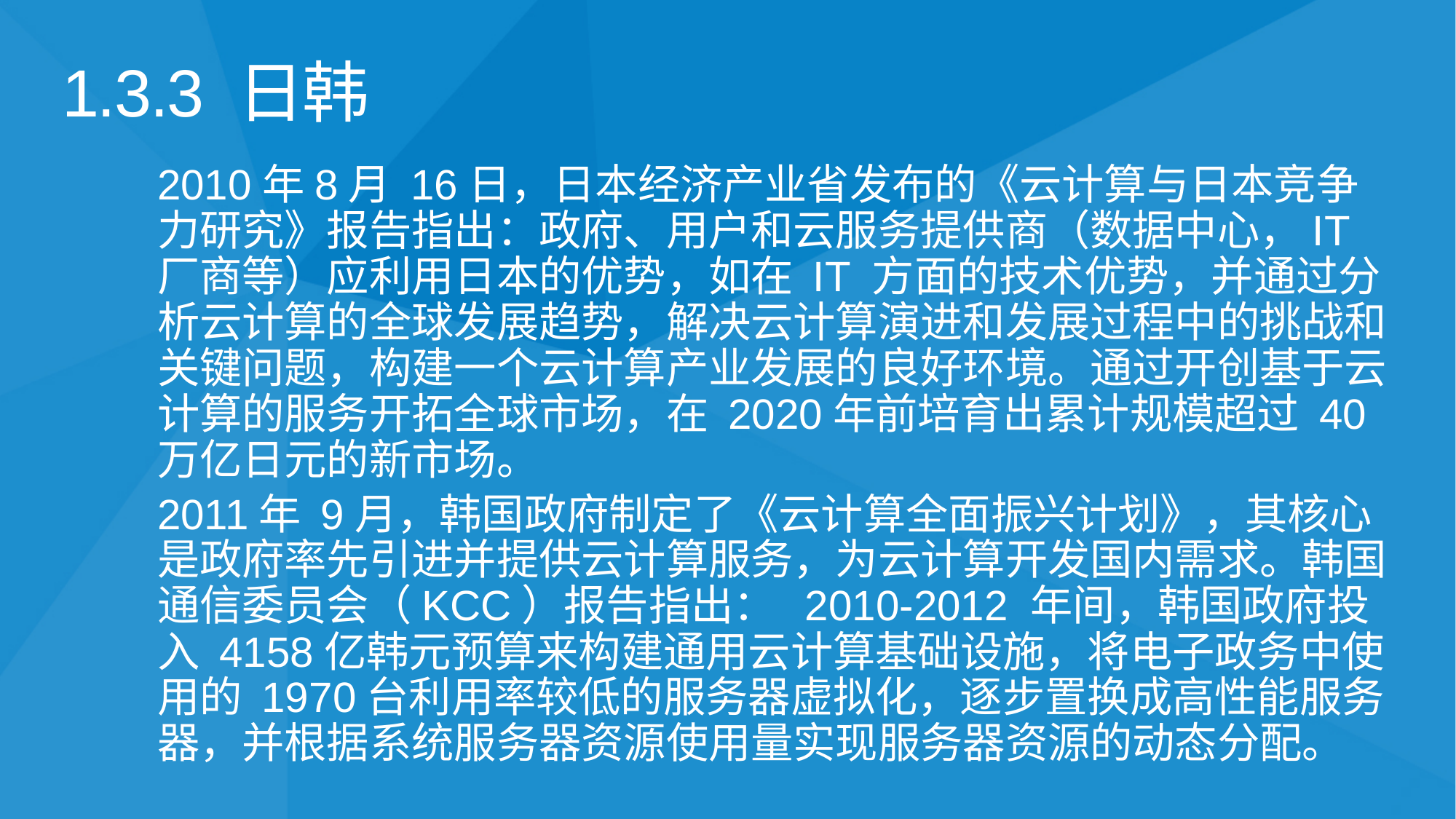

# 1.3.3 日韩
2010年8月 16日，日本经济产业省发布的《云计算与日本竞争力研究》报告指出：政府、用户和云服务提供商（数据中心，IT 厂商等）应利用日本的优势，如在 IT 方面的技术优势，并通过分析云计算的全球发展趋势，解决云计算演进和发展过程中的挑战和关键问题，构建一个云计算产业发展的良好环境。通过开创基于云计算的服务开拓全球市场，在 2020年前培育出累计规模超过 40万亿日元的新市场。
2011年 9月，韩国政府制定了《云计算全面振兴计划》，其核心是政府率先引进并提供云计算服务，为云计算开发国内需求。韩国通信委员会（KCC）报告指出：  2010-2012 年间，韩国政府投入 4158亿韩元预算来构建通用云计算基础设施，将电子政务中使用的 1970台利用率较低的服务器虚拟化，逐步置换成高性能服务器，并根据系统服务器资源使用量实现服务器资源的动态分配。